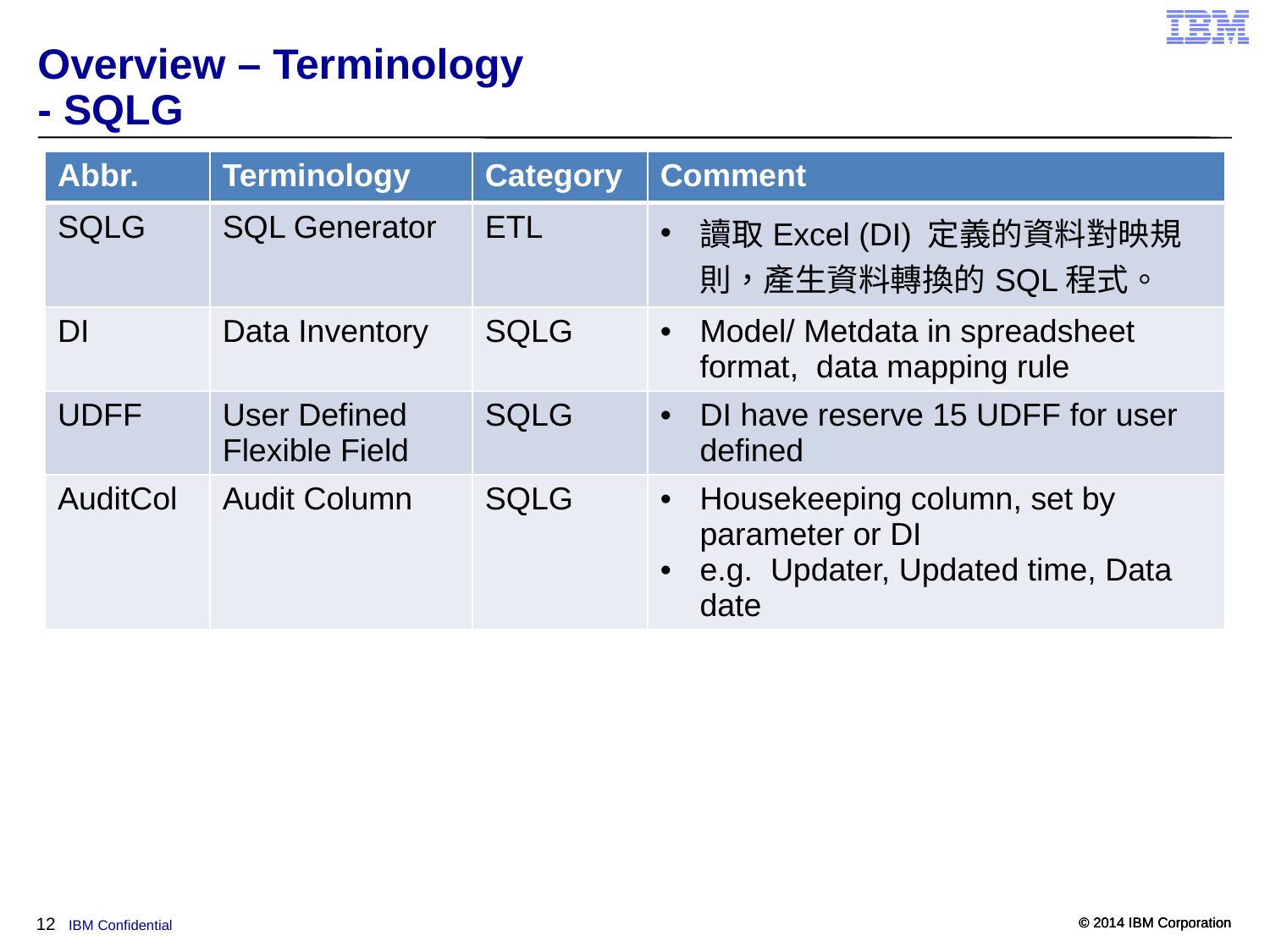

# Overview – Terminology - SQLG
| Abbr. | Terminology | Category | Comment |
| --- | --- | --- | --- |
| SQLG | SQL Generator | ETL | 讀取Excel (DI) 定義的資料對映規則，產生資料轉換的SQL程式。 |
| DI | Data Inventory | SQLG | Model/ Metdata in spreadsheet format, data mapping rule |
| UDFF | User Defined Flexible Field | SQLG | DI have reserve 15 UDFF for user defined |
| AuditCol | Audit Column | SQLG | Housekeeping column, set by parameter or DI e.g. Updater, Updated time, Data date |